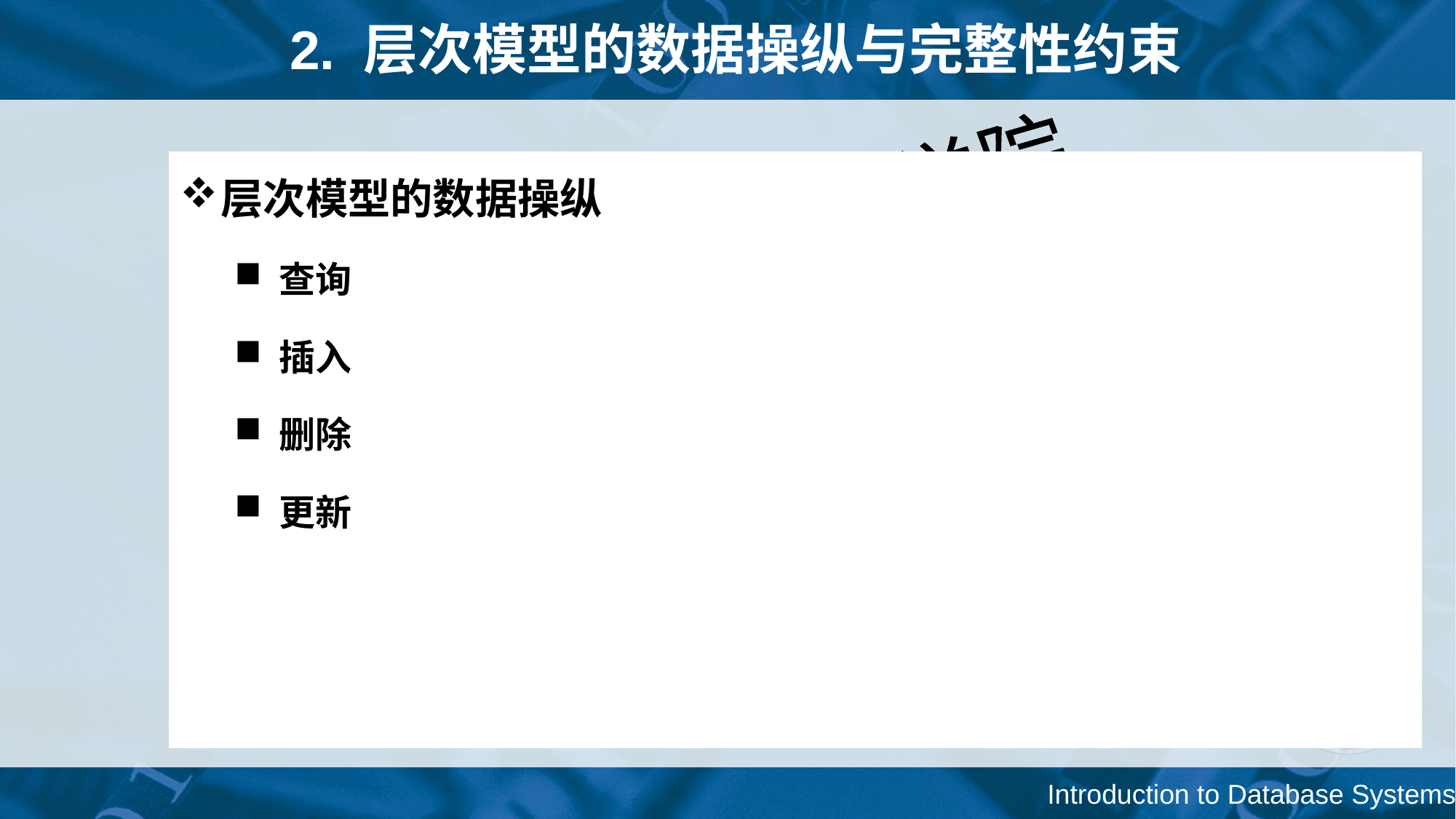

# 2. 层次模型的数据操纵与完整性约束
层次模型的数据操纵
 查询
 插入
 删除
 更新